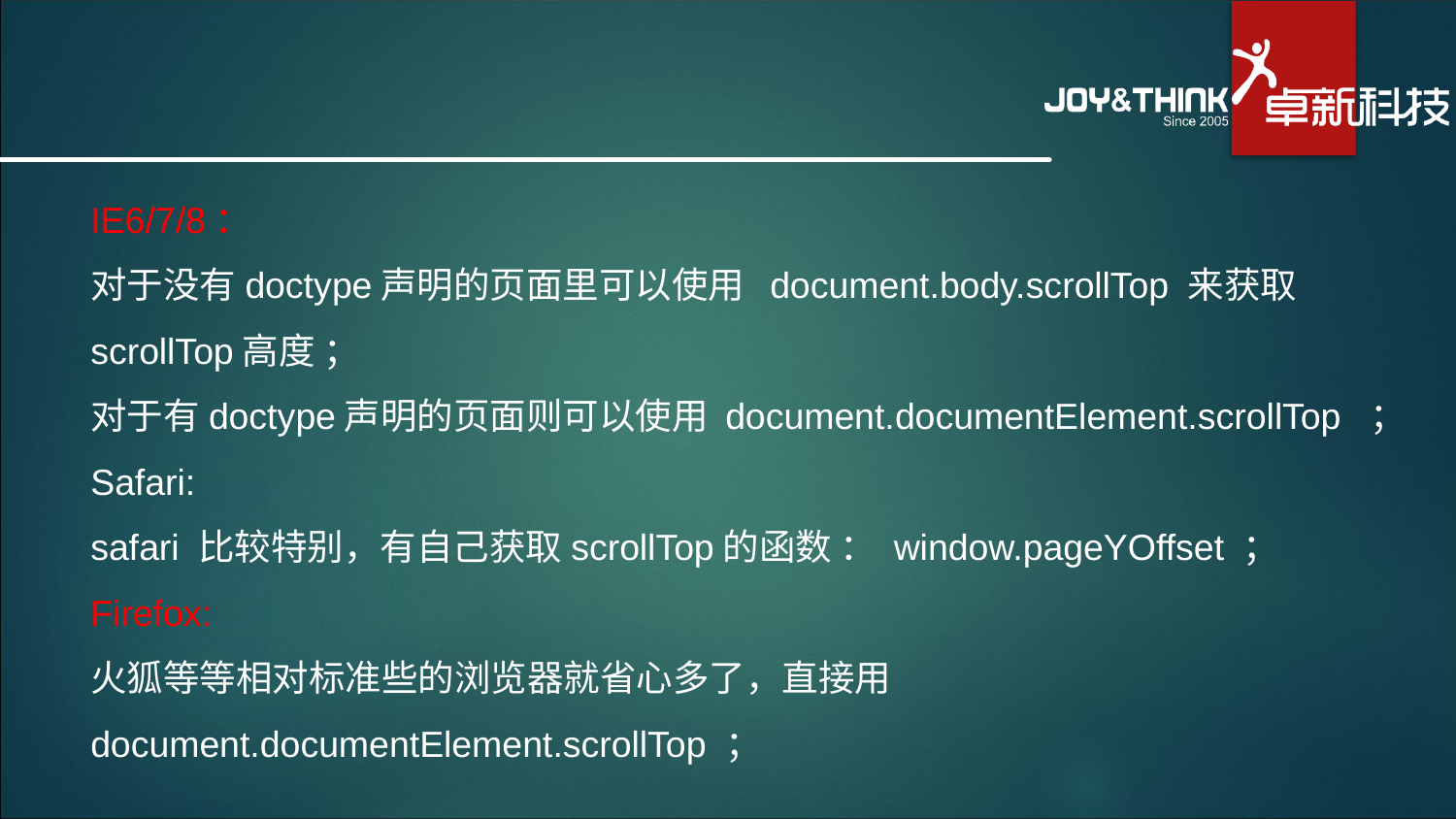

#
IE6/7/8：
对于没有doctype声明的页面里可以使用  document.body.scrollTop 来获取 scrollTop高度 ；
对于有doctype声明的页面则可以使用 document.documentElement.scrollTop  ；
Safari:
safari 比较特别，有自己获取scrollTop的函数 ： window.pageYOffset ；
Firefox:
火狐等等相对标准些的浏览器就省心多了，直接用 document.documentElement.scrollTop ；